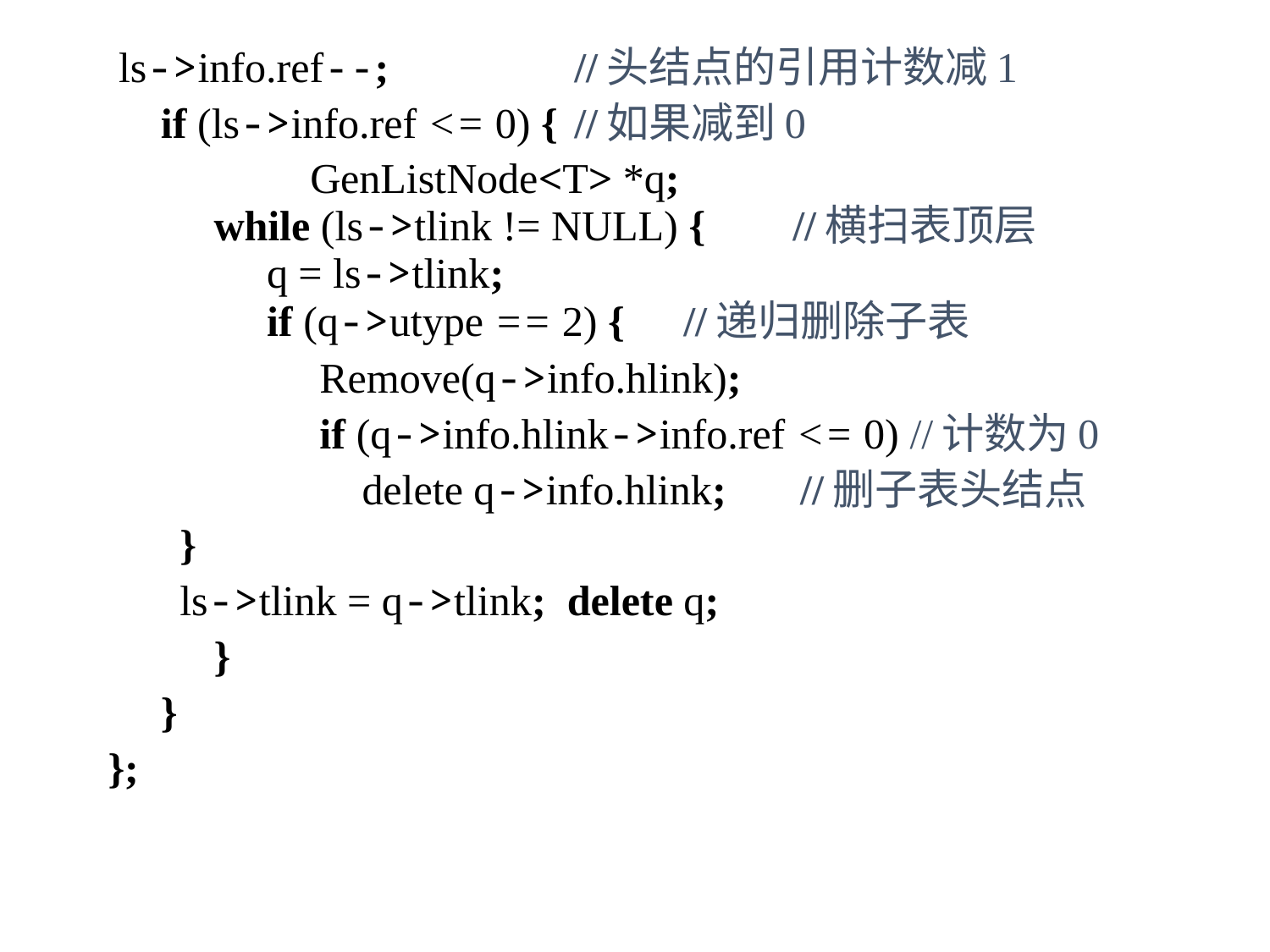

ls->info.ref--;	     	//头结点的引用计数减1
     if (ls->info.ref <= 0) {		//如果减到0
   	      GenListNode<T> *q;
          while (ls->tlink != NULL) {	//横扫表顶层
               q = ls->tlink;
               if (q->utype == 2) {		//递归删除子表
                    Remove(q->info.hlink);
                    if (q->info.hlink->info.ref <= 0) //计数为0
                        delete q->info.hlink;       //删子表头结点
 		    }
 		    ls->tlink = q->tlink;  delete q;
          }
     }
};